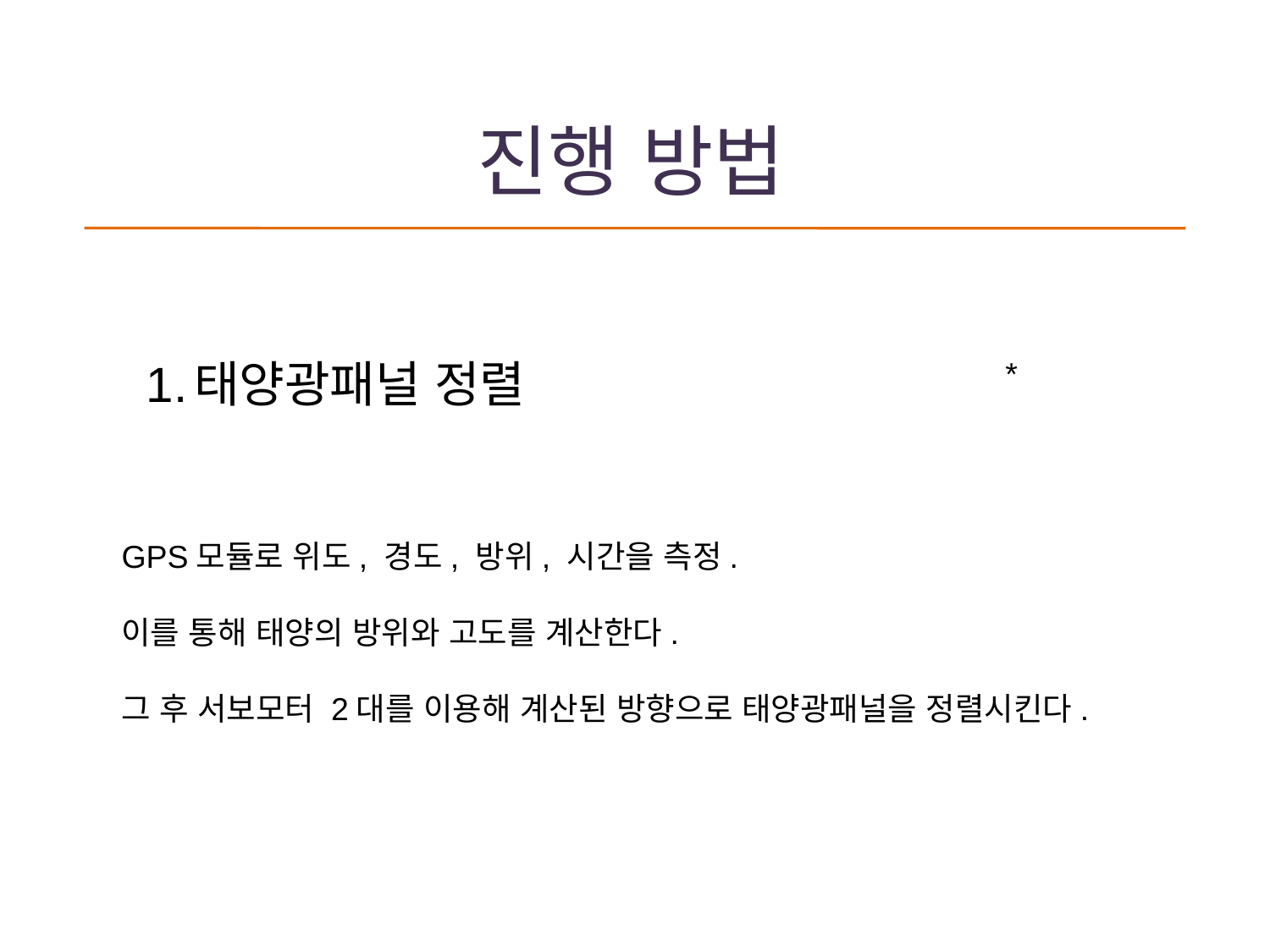

# 진행 방법
태양광패널 정렬
*
GPS모듈로 위도, 경도, 방위, 시간을 측정.

이를 통해 태양의 방위와 고도를 계산한다.

그 후 서보모터 2대를 이용해 계산된 방향으로 태양광패널을 정렬시킨다.